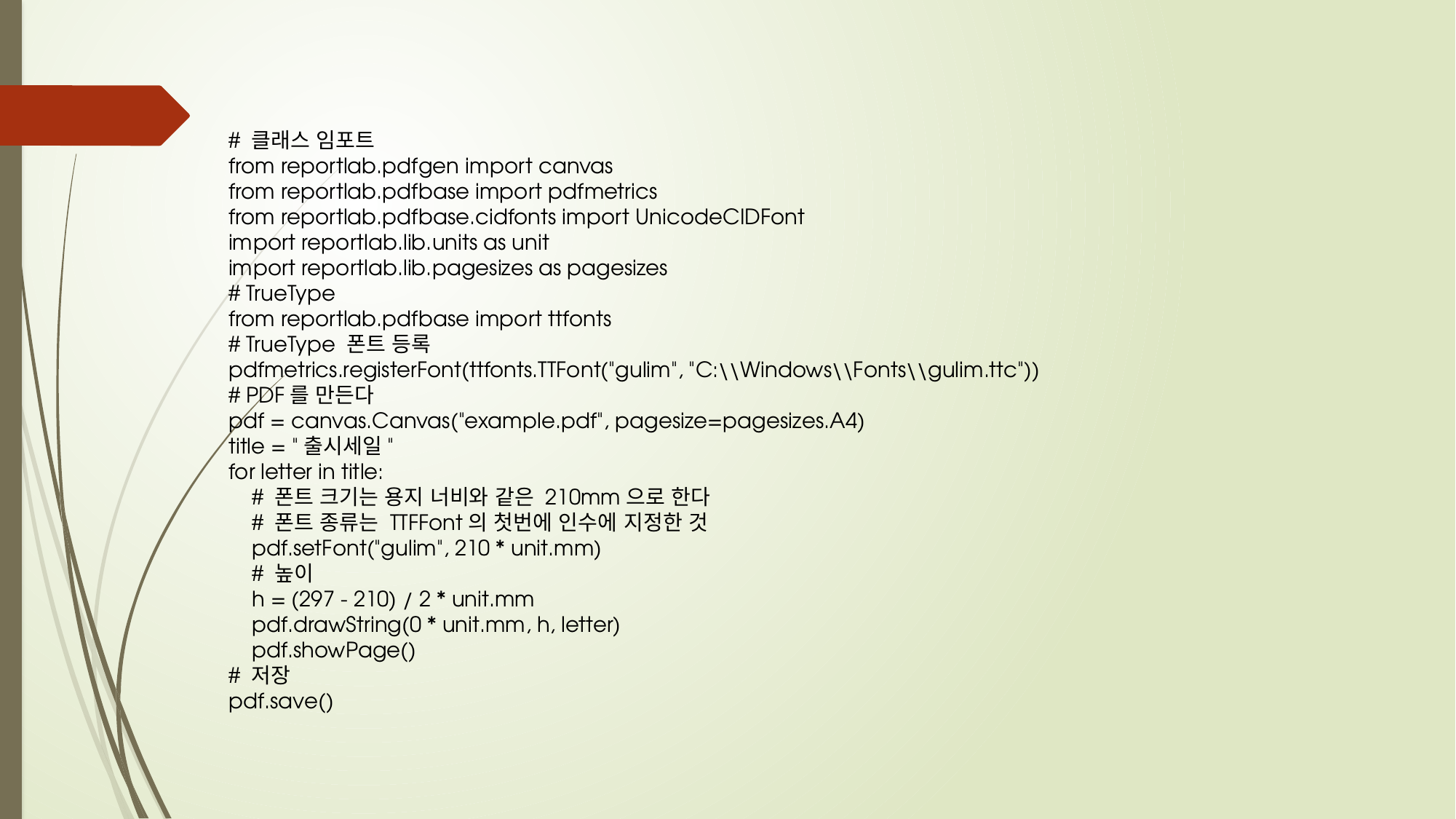

# 클래스 임포트
from reportlab.pdfgen import canvas
from reportlab.pdfbase import pdfmetrics
from reportlab.pdfbase.cidfonts import UnicodeCIDFont
import reportlab.lib.units as unit
import reportlab.lib.pagesizes as pagesizes
# TrueType
from reportlab.pdfbase import ttfonts
# TrueType 폰트 등록
pdfmetrics.registerFont(ttfonts.TTFont("gulim", "C:\\Windows\\Fonts\\gulim.ttc"))
# PDF를 만든다
pdf = canvas.Canvas("example.pdf", pagesize=pagesizes.A4)
title = "출시세일"
for letter in title:
    # 폰트 크기는 용지 너비와 같은 210mm으로 한다
    # 폰트 종류는 TTFFont의 첫번에 인수에 지정한 것
    pdf.setFont("gulim", 210 * unit.mm)
    # 높이
    h = (297 - 210) / 2 * unit.mm
    pdf.drawString(0 * unit.mm, h, letter)
    pdf.showPage()
# 저장
pdf.save()